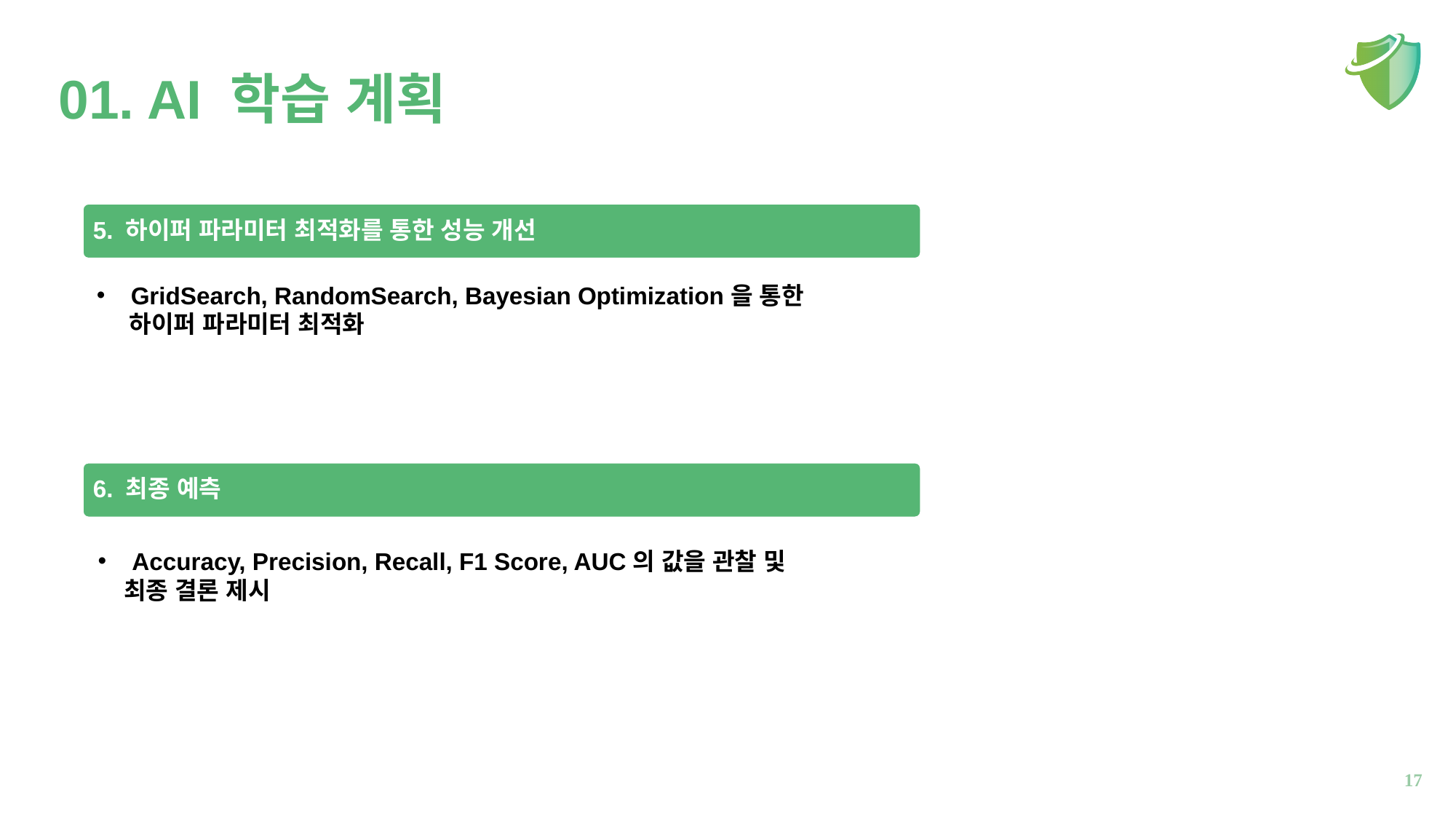

# 01. AI 학습 계획

5. 하이퍼 파라미터 최적화를 통한 성능 개선

GridSearch, RandomSearch, Bayesian Optimization을 통한
    하이퍼 파라미터 최적화

6. 최종 예측
Accuracy, Precision, Recall, F1 Score, AUC의 값을 관찰 및
   최종 결론 제시

17